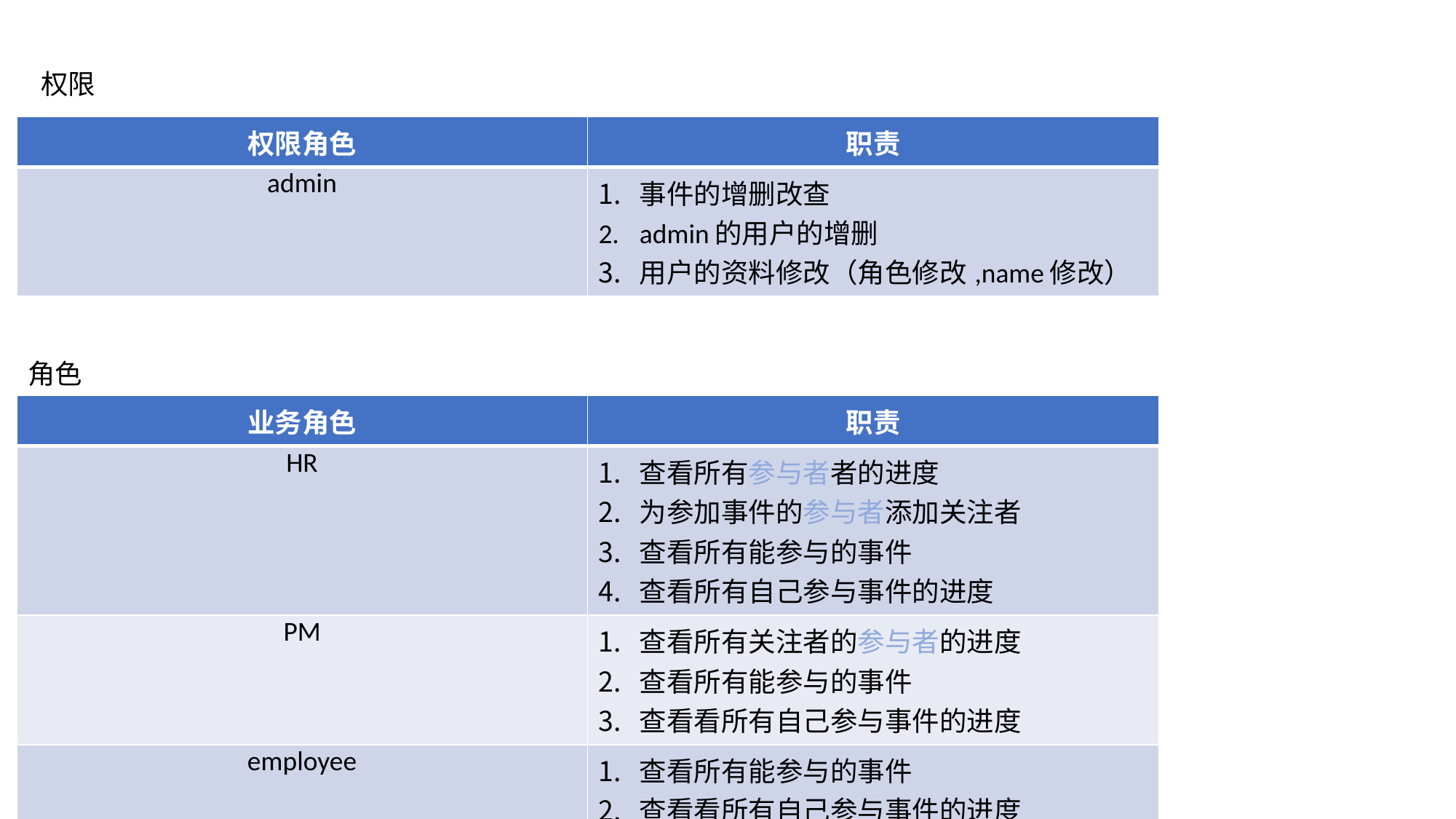

权限
| 权限角色 | 职责 |
| --- | --- |
| admin | 事件的增删改查 admin的用户的增删 用户的资料修改（角色修改,name修改） |
角色
| 业务角色 | 职责 |
| --- | --- |
| HR | 查看所有参与者者的进度 为参加事件的参与者添加关注者 查看所有能参与的事件 查看所有自己参与事件的进度 |
| PM | 查看所有关注者的参与者的进度 查看所有能参与的事件 查看看所有自己参与事件的进度 |
| employee | 查看所有能参与的事件 查看看所有自己参与事件的进度 |